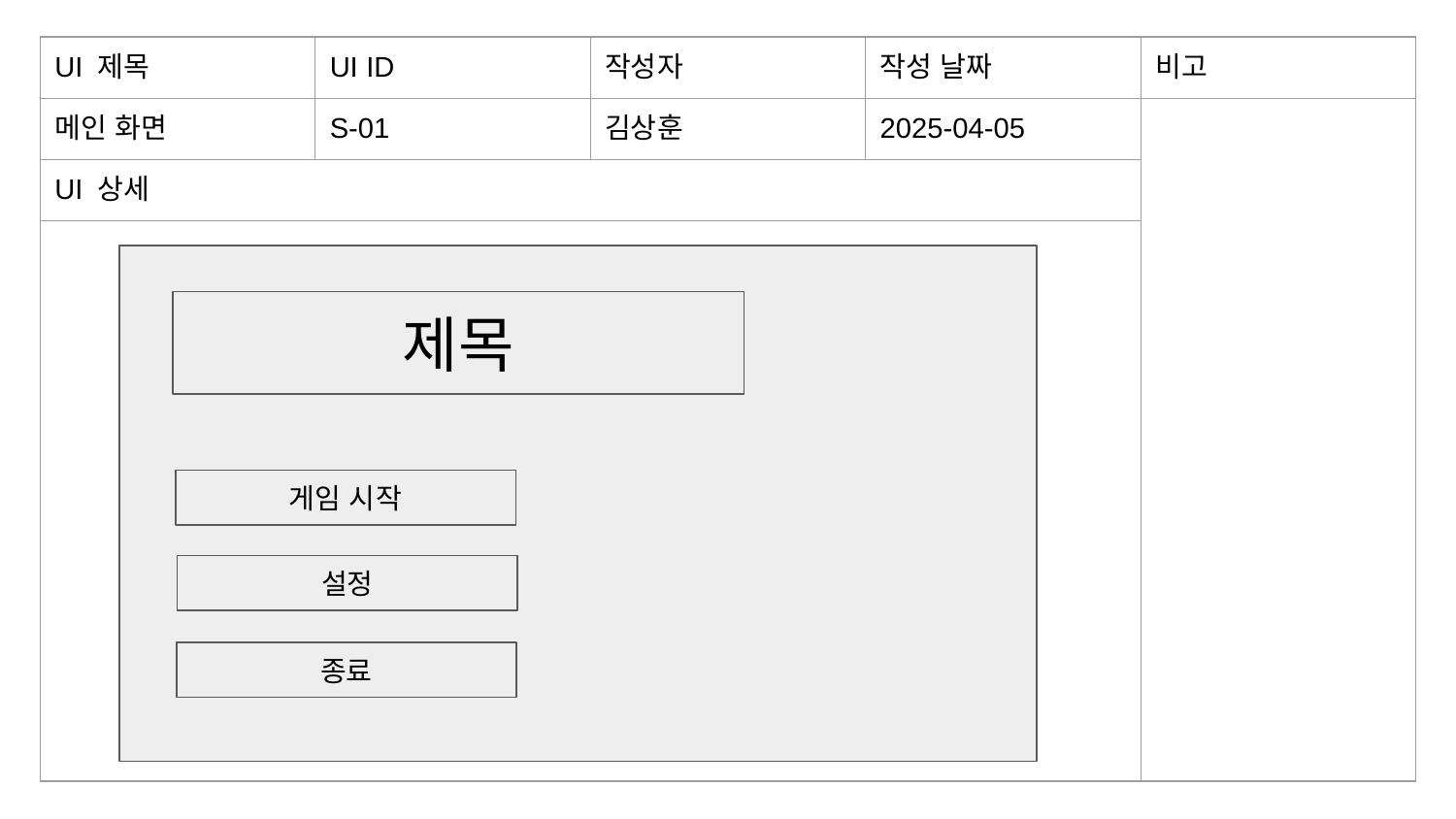

| UI 제목 | UI ID | 작성자 | 작성 날짜 | 비고 |
| --- | --- | --- | --- | --- |
| 메인 화면 | S-01 | 김상훈 | 2025-04-05 |  |
| UI 상세 |  |  |  |  |
|  |  |  |  |  |
|  |  |  |  |  |

제목
게임 시작
설정
종료